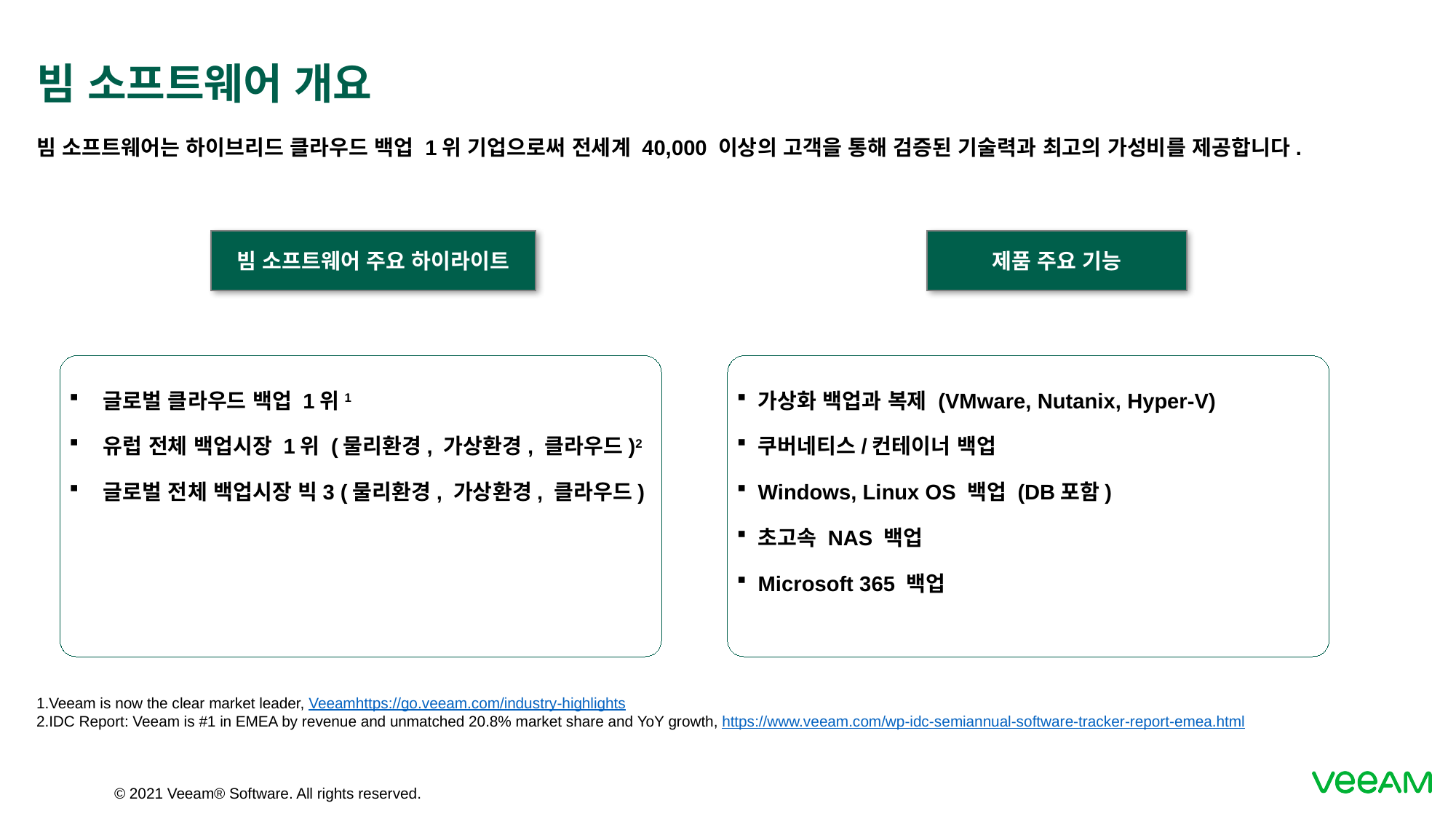

# 빔 소프트웨어 개요
빔 소프트웨어는 하이브리드 클라우드 백업 1위 기업으로써 전세계 40,000 이상의 고객을 통해 검증된 기술력과 최고의 가성비를 제공합니다.

빔 소프트웨어 주요 하이라이트
제품 주요 기능
글로벌 클라우드 백업 1위1
유럽 전체 백업시장 1위 (물리환경, 가상환경, 클라우드)2
글로벌 전체 백업시장 빅3 (물리환경, 가상환경, 클라우드)
가상화 백업과 복제 (VMware, Nutanix, Hyper-V)
쿠버네티스/컨테이너 백업
Windows, Linux OS 백업 (DB포함)
초고속 NAS 백업
Microsoft 365 백업
Veeam is now the clear market leader, Veeamhttps://go.veeam.com/industry-highlights
IDC Report: Veeam is #1 in EMEA by revenue and unmatched 20.8% market share and YoY growth, https://www.veeam.com/wp-idc-semiannual-software-tracker-report-emea.html